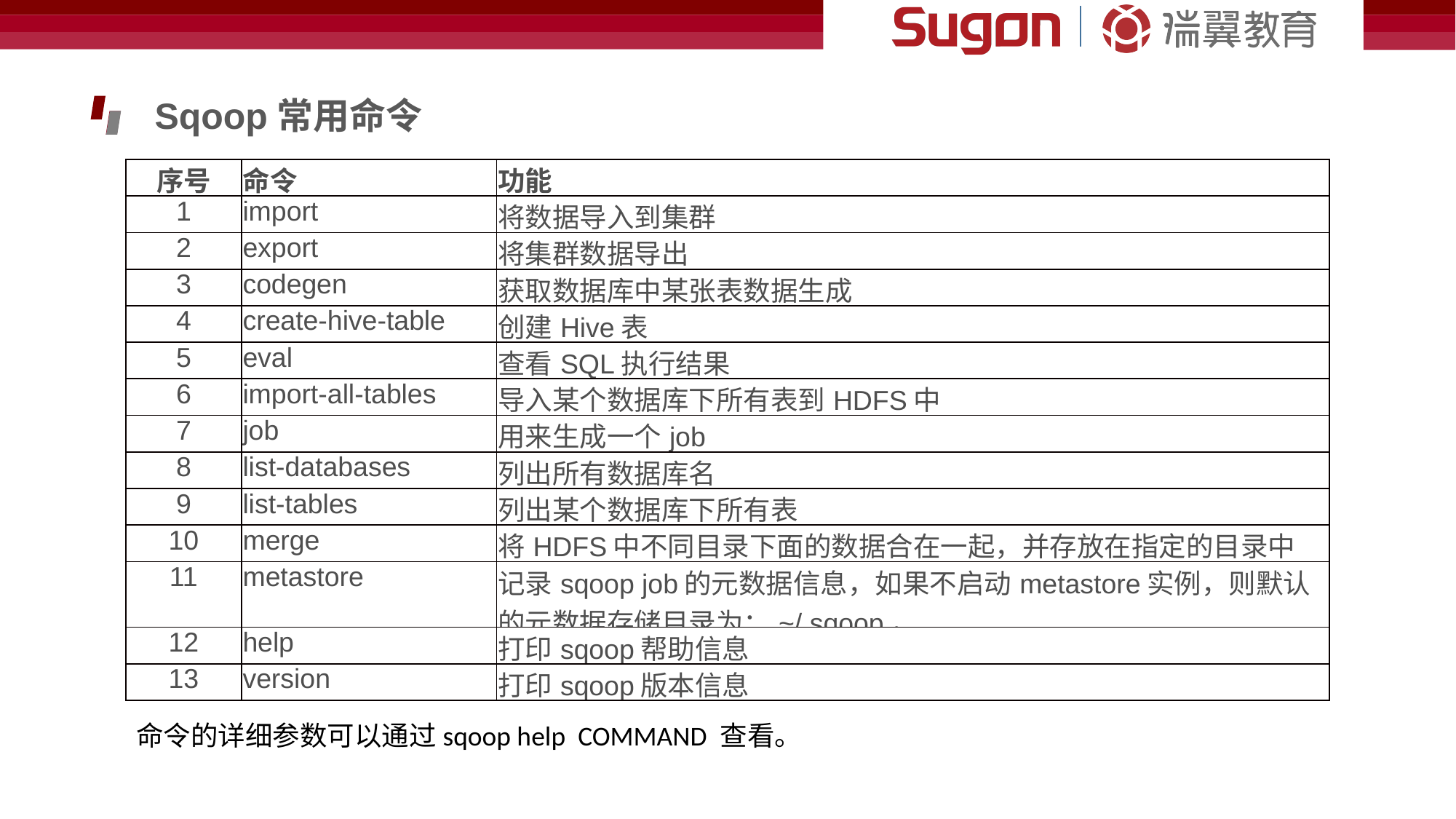

Sqoop常用命令

| 序号 | 命令 | 功能 |
| --- | --- | --- |
| 1 | import | 将数据导入到集群 |
| 2 | export | 将集群数据导出 |
| 3 | codegen | 获取数据库中某张表数据生成 |
| 4 | create-hive-table | 创建Hive表 |
| 5 | eval | 查看SQL执行结果 |
| 6 | import-all-tables | 导入某个数据库下所有表到HDFS中 |
| 7 | job | 用来生成一个job |
| 8 | list-databases | 列出所有数据库名 |
| 9 | list-tables | 列出某个数据库下所有表 |
| 10 | merge | 将HDFS中不同目录下面的数据合在一起，并存放在指定的目录中 |
| 11 | metastore | 记录sqoop job的元数据信息，如果不启动metastore实例，则默认的元数据存储目录为：~/.sqoop， |
| 12 | help | 打印sqoop帮助信息 |
| 13 | version | 打印sqoop版本信息 |
命令的详细参数可以通过sqoop help  COMMAND 查看。